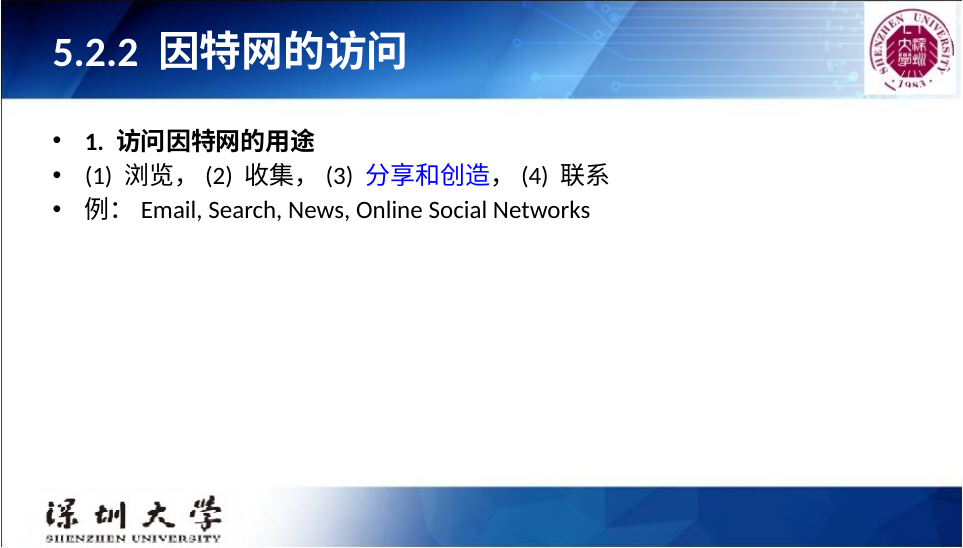

# 5.2.2 因特网的访问
1. 访问因特网的用途
(1) 浏览，(2) 收集，(3) 分享和创造，(4) 联系
例：Email, Search, News, Online Social Networks
179